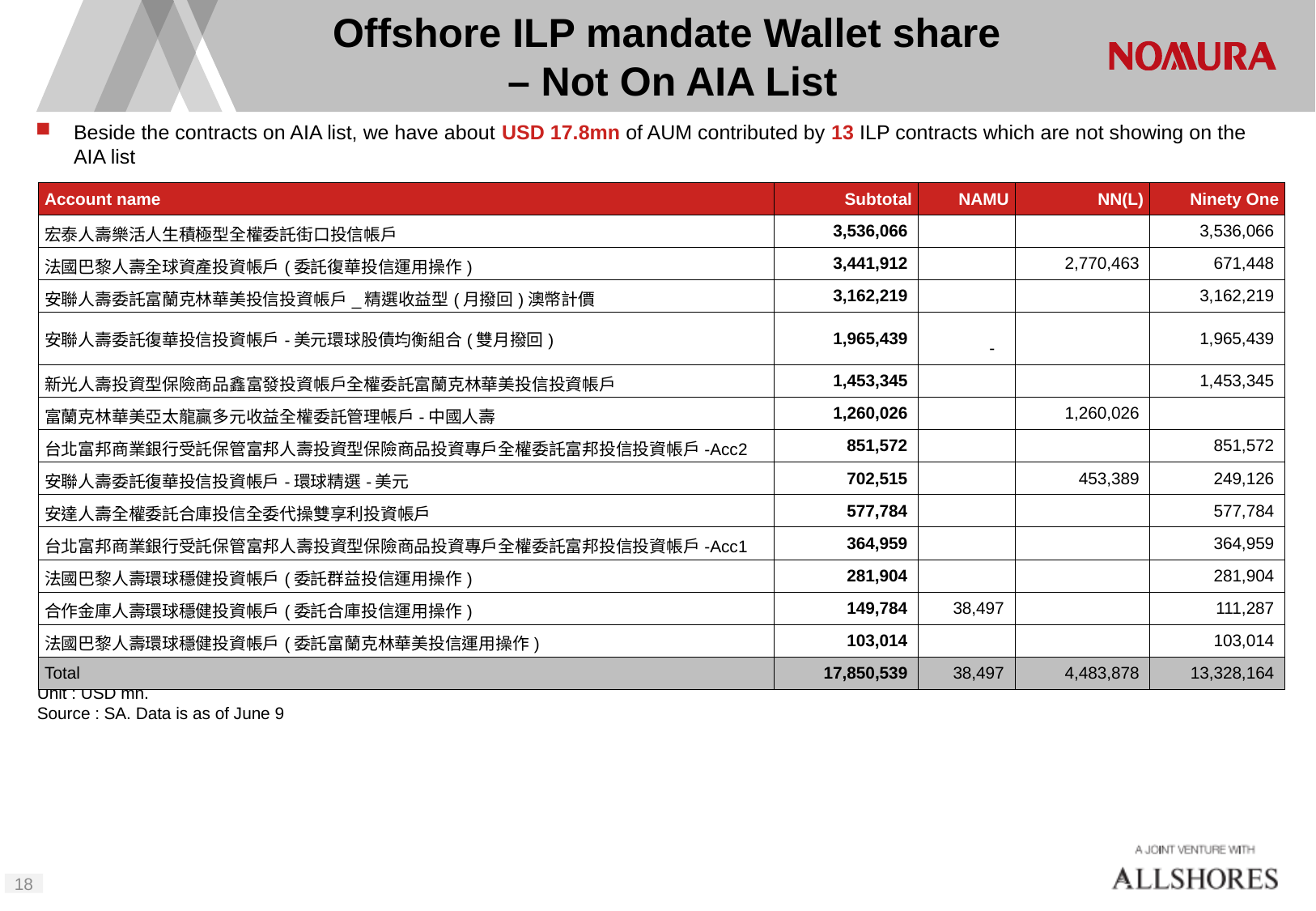

# Offshore ILP mandate Wallet share – Not On AIA List
Beside the contracts on AIA list, we have about USD 17.8mn of AUM contributed by 13 ILP contracts which are not showing on the AIA list
| Account name | Subtotal | NAMU | NN(L) | Ninety One |
| --- | --- | --- | --- | --- |
| 宏泰人壽樂活人生積極型全權委託街口投信帳戶 | 3,536,066 |  |  | 3,536,066 |
| 法國巴黎人壽全球資產投資帳戶(委託復華投信運用操作) | 3,441,912 |  | 2,770,463 | 671,448 |
| 安聯人壽委託富蘭克林華美投信投資帳戶\_精選收益型(月撥回)澳幣計價 | 3,162,219 |  |  | 3,162,219 |
| 安聯人壽委託復華投信投資帳戶-美元環球股債均衡組合(雙月撥回) | 1,965,439 | - |  | 1,965,439 |
| 新光人壽投資型保險商品鑫富發投資帳戶全權委託富蘭克林華美投信投資帳戶 | 1,453,345 |  |  | 1,453,345 |
| 富蘭克林華美亞太龍贏多元收益全權委託管理帳戶-中國人壽 | 1,260,026 |  | 1,260,026 |  |
| 台北富邦商業銀行受託保管富邦人壽投資型保險商品投資專戶全權委託富邦投信投資帳戶-Acc2 | 851,572 |  |  | 851,572 |
| 安聯人壽委託復華投信投資帳戶-環球精選-美元 | 702,515 |  | 453,389 | 249,126 |
| 安達人壽全權委託合庫投信全委代操雙享利投資帳戶 | 577,784 |  |  | 577,784 |
| 台北富邦商業銀行受託保管富邦人壽投資型保險商品投資專戶全權委託富邦投信投資帳戶-Acc1 | 364,959 |  |  | 364,959 |
| 法國巴黎人壽環球穩健投資帳戶(委託群益投信運用操作) | 281,904 |  |  | 281,904 |
| 合作金庫人壽環球穩健投資帳戶(委託合庫投信運用操作) | 149,784 | 38,497 |  | 111,287 |
| 法國巴黎人壽環球穩健投資帳戶(委託富蘭克林華美投信運用操作) | 103,014 |  |  | 103,014 |
| Total | 17,850,539 | 38,497 | 4,483,878 | 13,328,164 |
Unit : USD mn.
Source : SA. Data is as of June 9
18